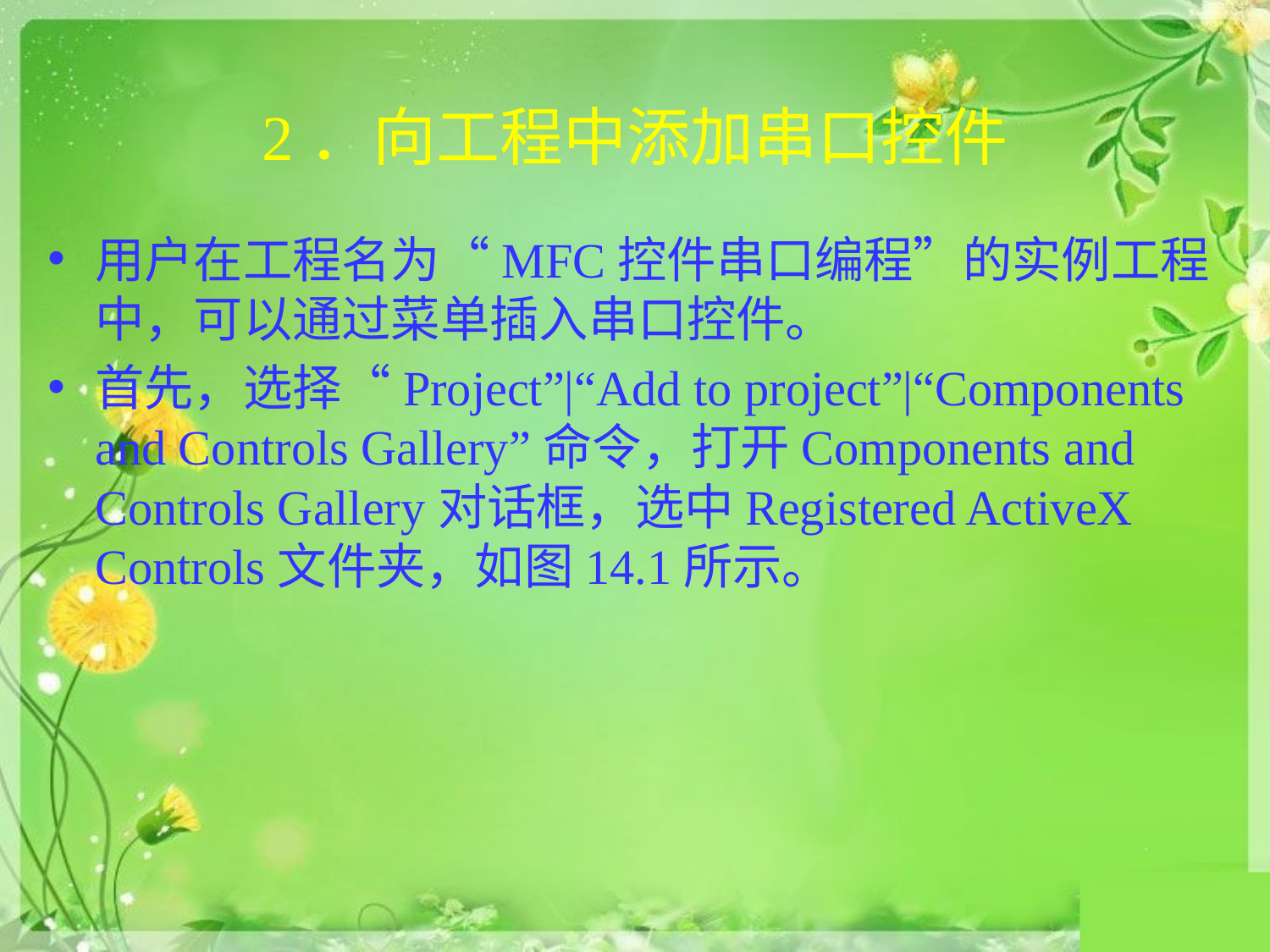

# 2．向工程中添加串口控件
用户在工程名为“MFC控件串口编程”的实例工程中，可以通过菜单插入串口控件。
首先，选择“Project”|“Add to project”|“Components and Controls Gallery”命令，打开Components and Controls Gallery对话框，选中Registered ActiveX Controls文件夹，如图14.1所示。